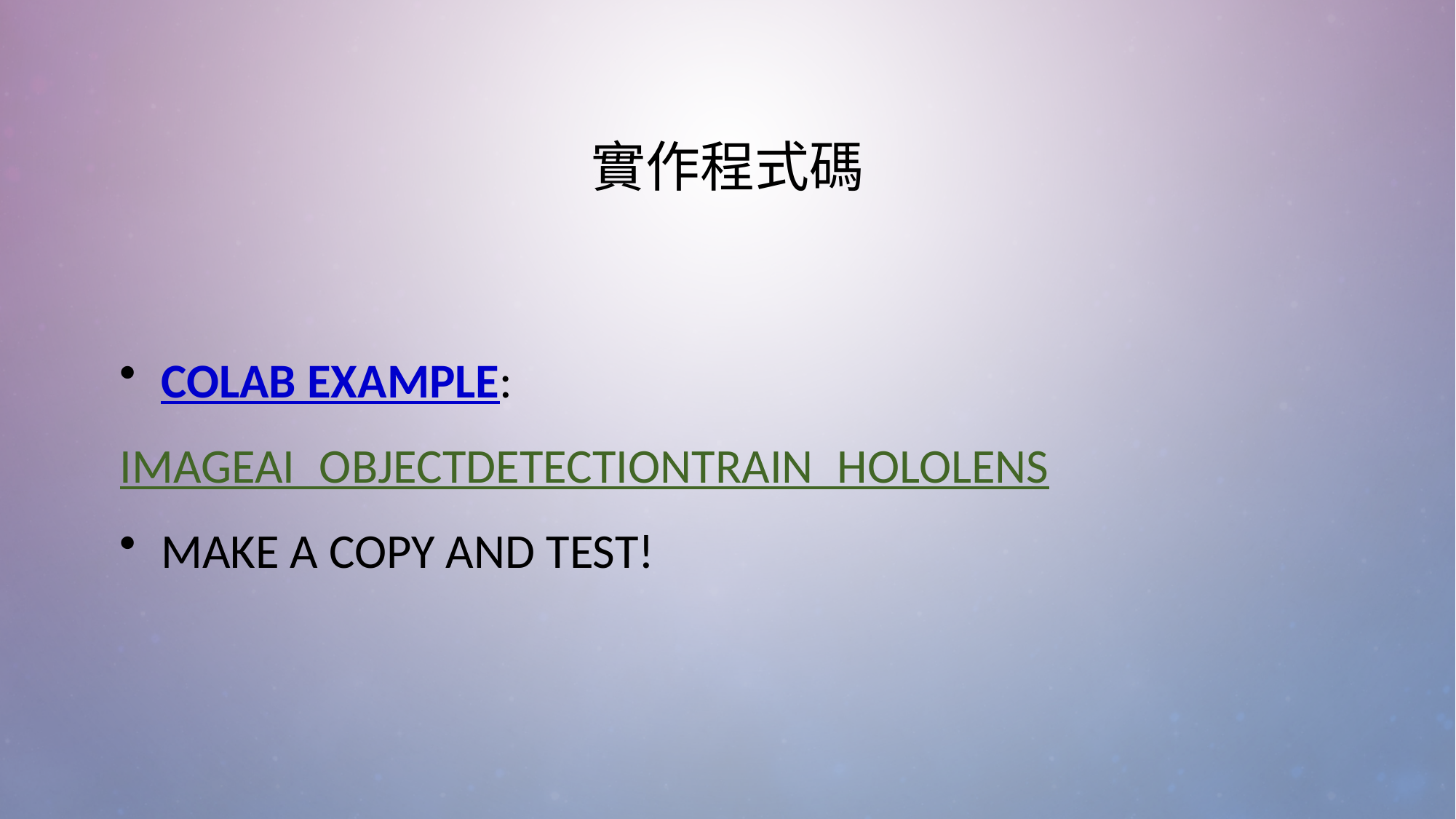

# 實作程式碼
Colab example:
IMAGEAI_ObjectDetectionTrain_HoloLens
Make a copy and test!